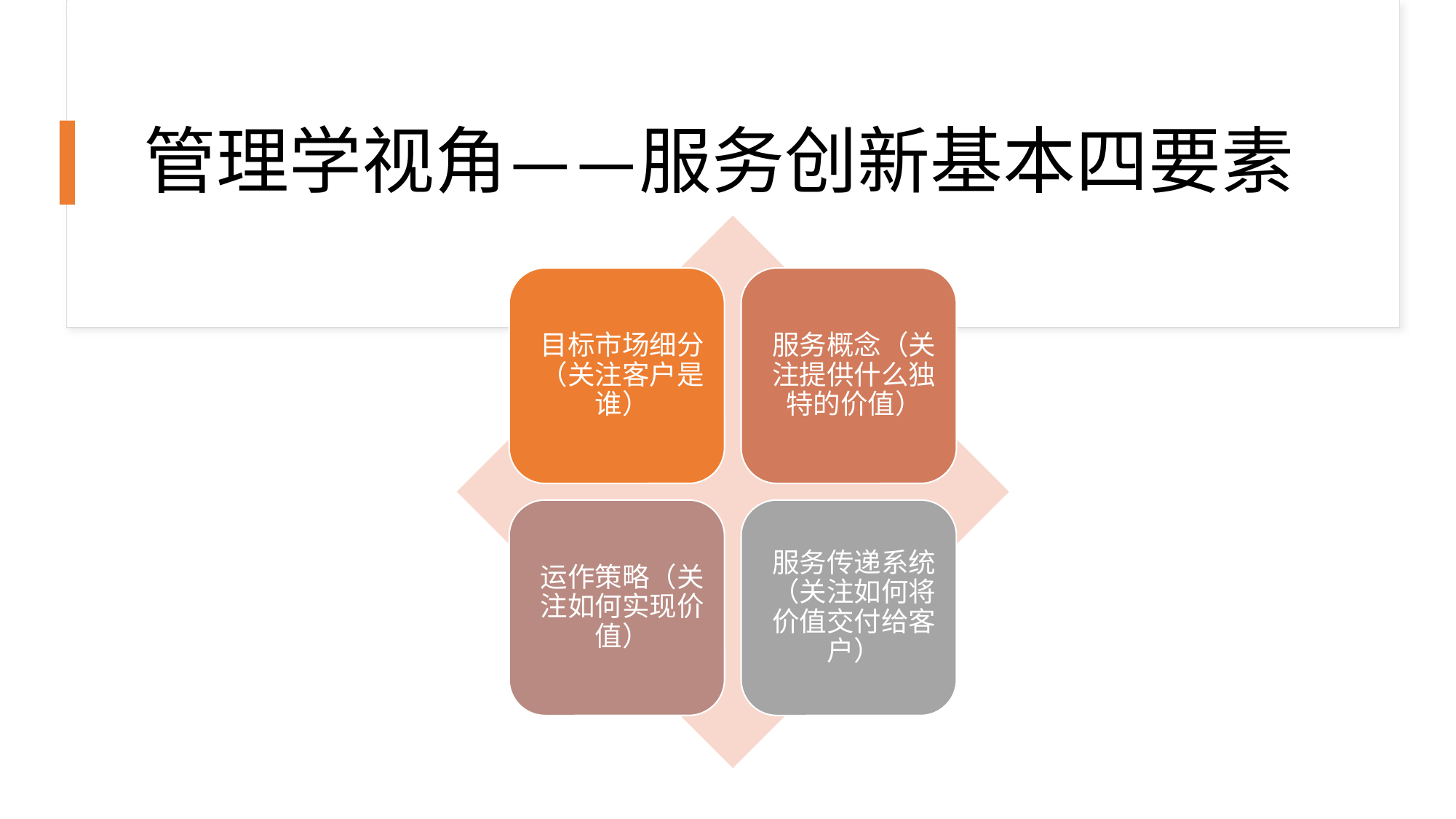

# 管理学视角——服务创新基本四要素

目标市场细分（关注客户是谁）
服务概念（关注提供什么独特的价值）
运作策略（关注如何实现价值）
服务传递系统（关注如何将价值交付给客户）